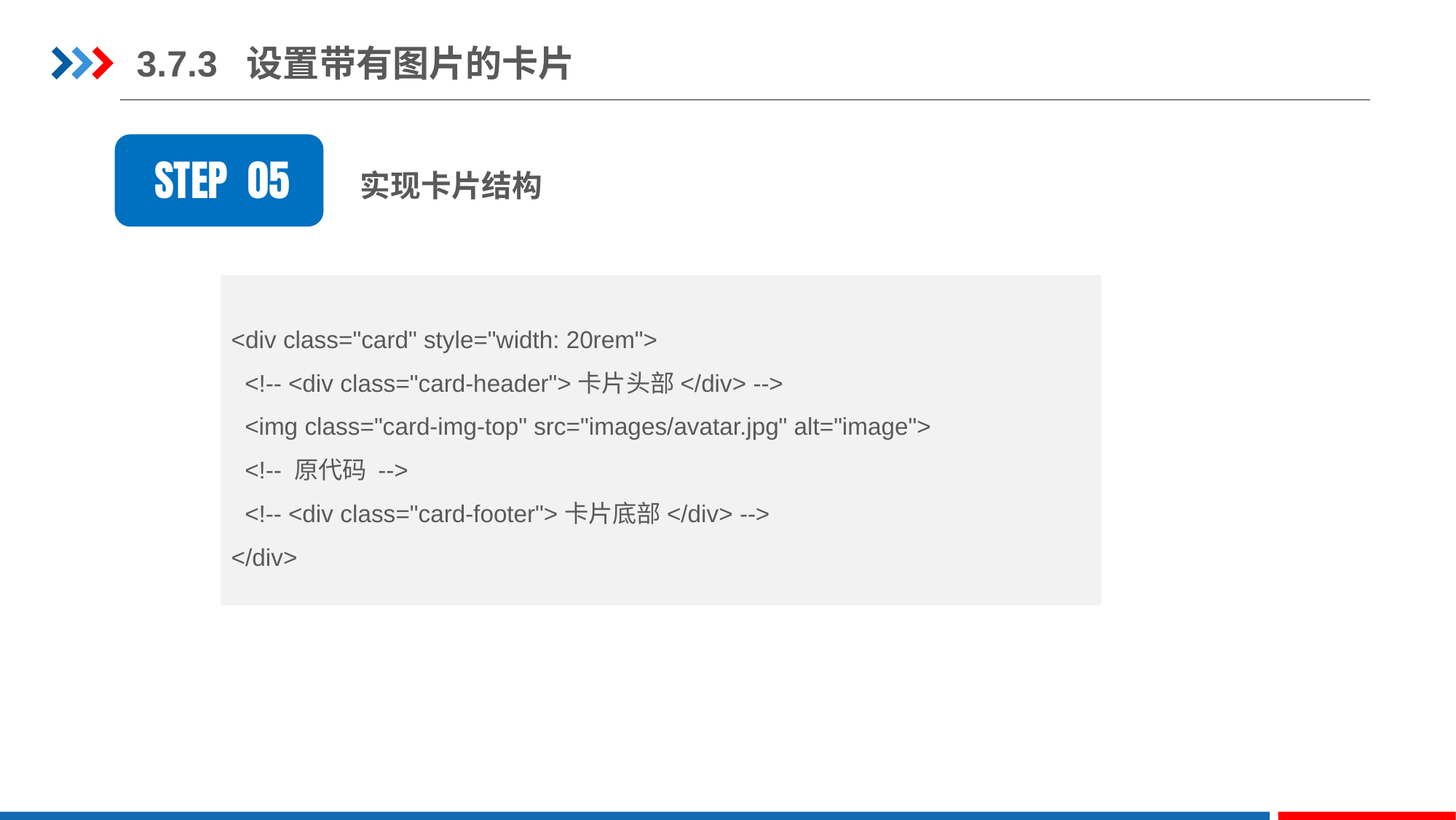

3.7.3  设置带有图片的卡片

实现卡片结构
STEP  05
<div class="card" style="width: 20rem">
  <!-- <div class="card-header">卡片头部</div> -->
  <img class="card-img-top" src="images/avatar.jpg" alt="image">
  <!-- 原代码 -->
  <!-- <div class="card-footer">卡片底部</div> -->
</div>